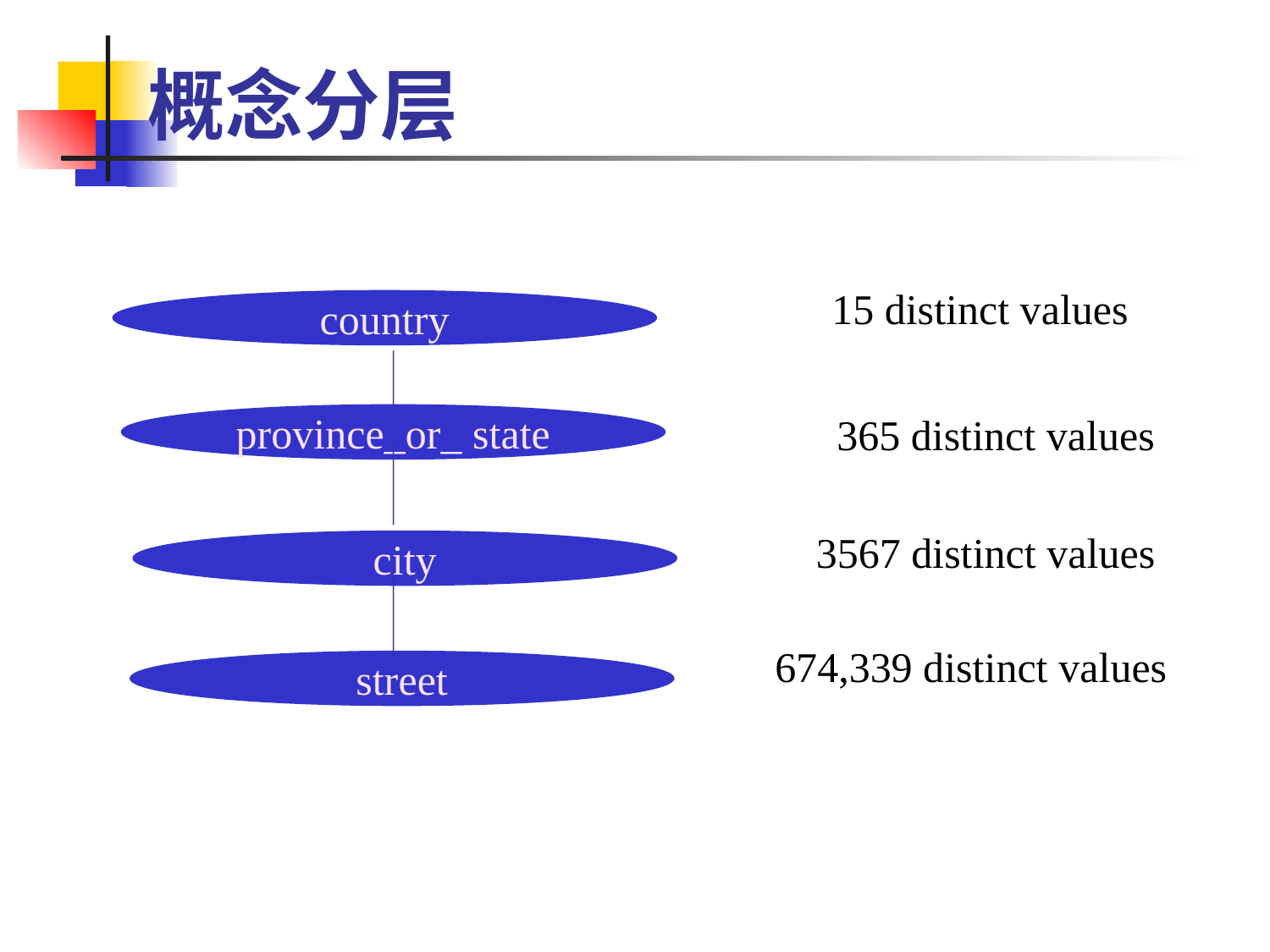

# 概念分层

15 distinct values
country

365 distinct values
province_or_ state

3567 distinct values
city

674,339 distinct values
street